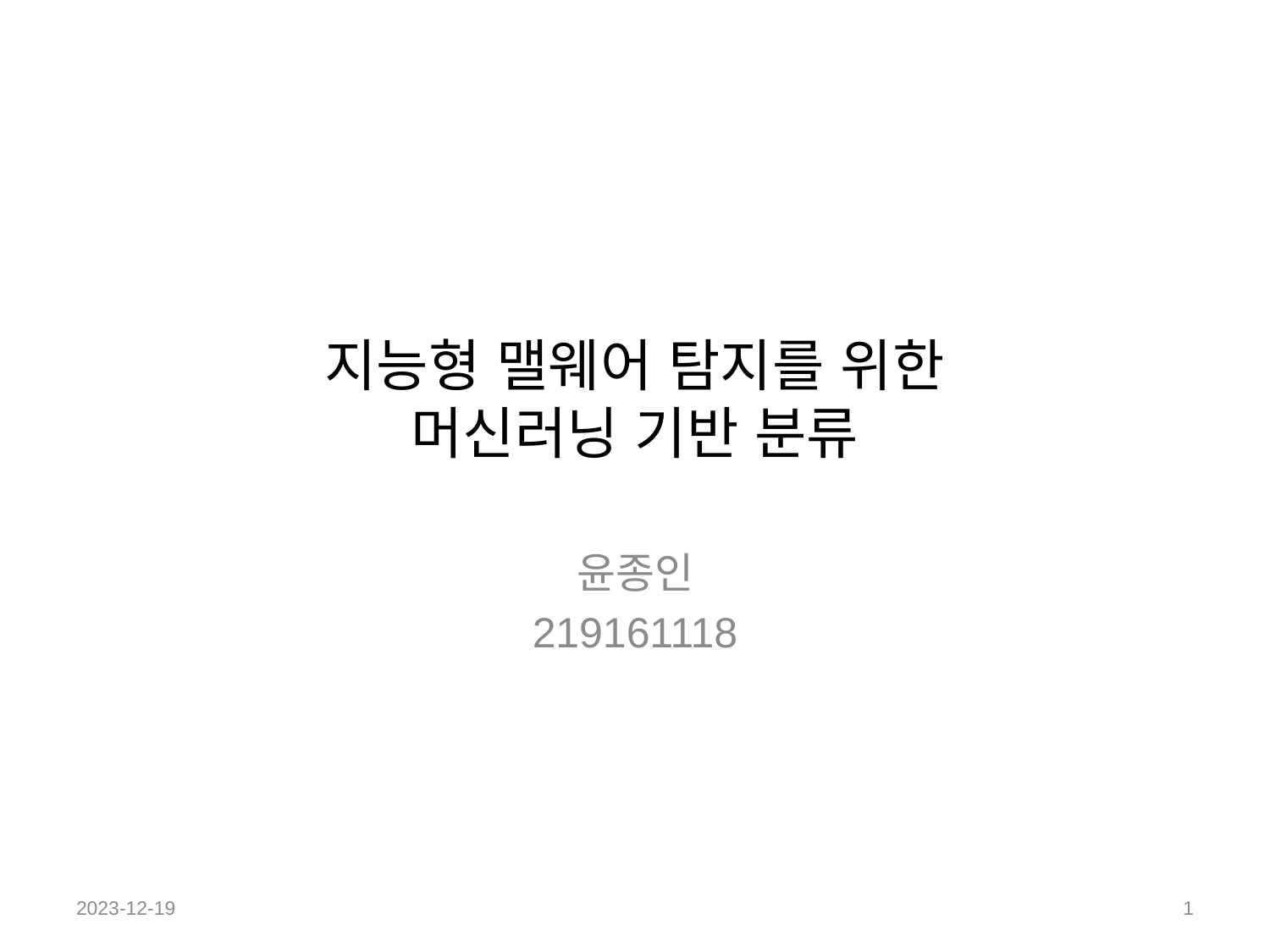

# 지능형 맬웨어 탐지를 위한 머신러닝 기반 분류
윤종인
219161118
2023-12-19
1